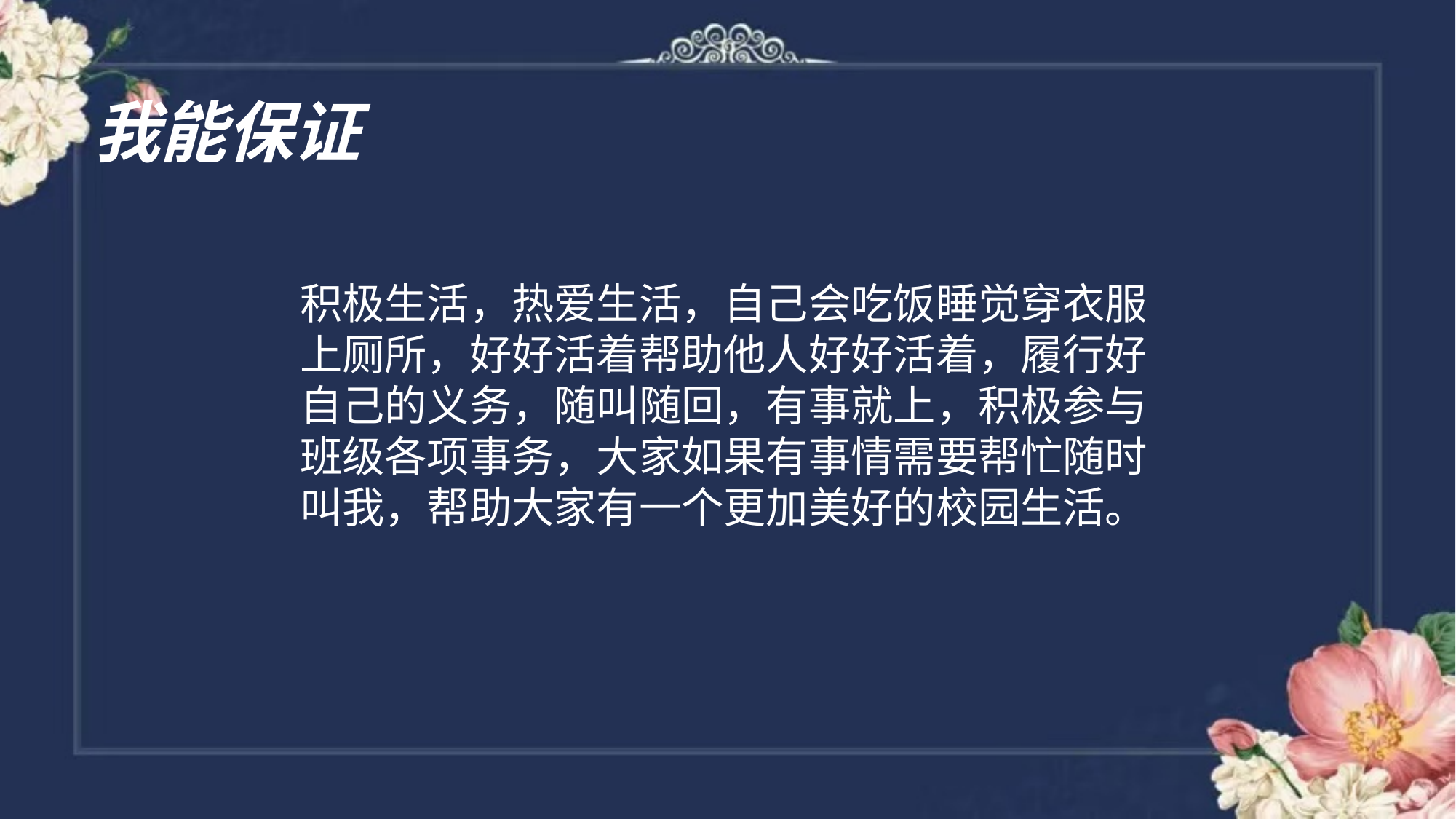

我能保证
积极生活，热爱生活，自己会吃饭睡觉穿衣服上厕所，好好活着帮助他人好好活着，履行好自己的义务，随叫随回，有事就上，积极参与班级各项事务，大家如果有事情需要帮忙随时叫我，帮助大家有一个更加美好的校园生活。